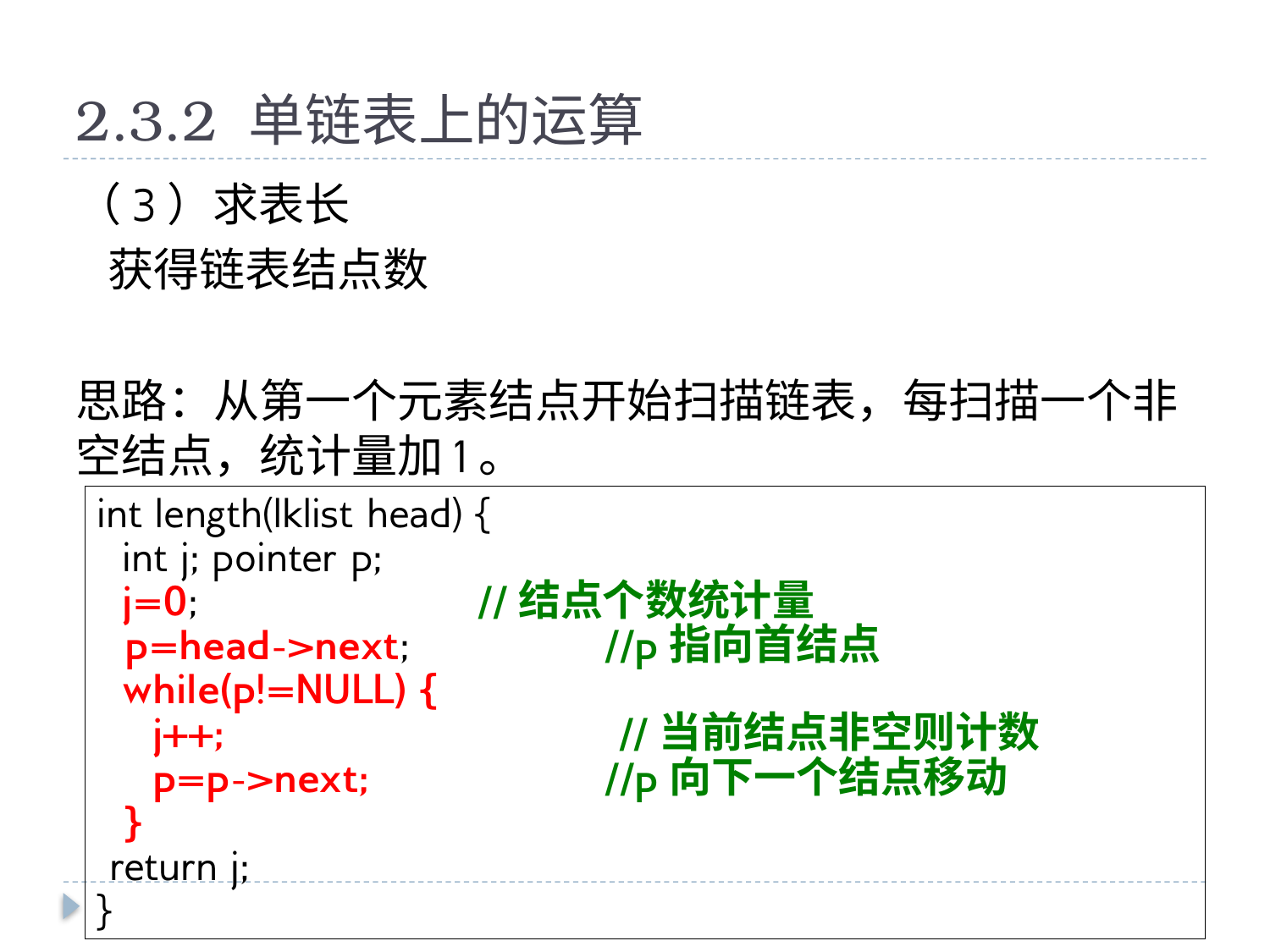

# 2.3.2 单链表上的运算
（3）求表长
  获得链表结点数

思路：从第一个元素结点开始扫描链表，每扫描一个非空结点，统计量加1。
int length(lklist head) {
  int j; pointer p;
  j=0; 			//结点个数统计量
  p=head->next;		//p指向首结点
  while(p!=NULL) {
    j++; 			 //当前结点非空则计数
    p=p->next;		//p向下一个结点移动
  }
 return j;
}